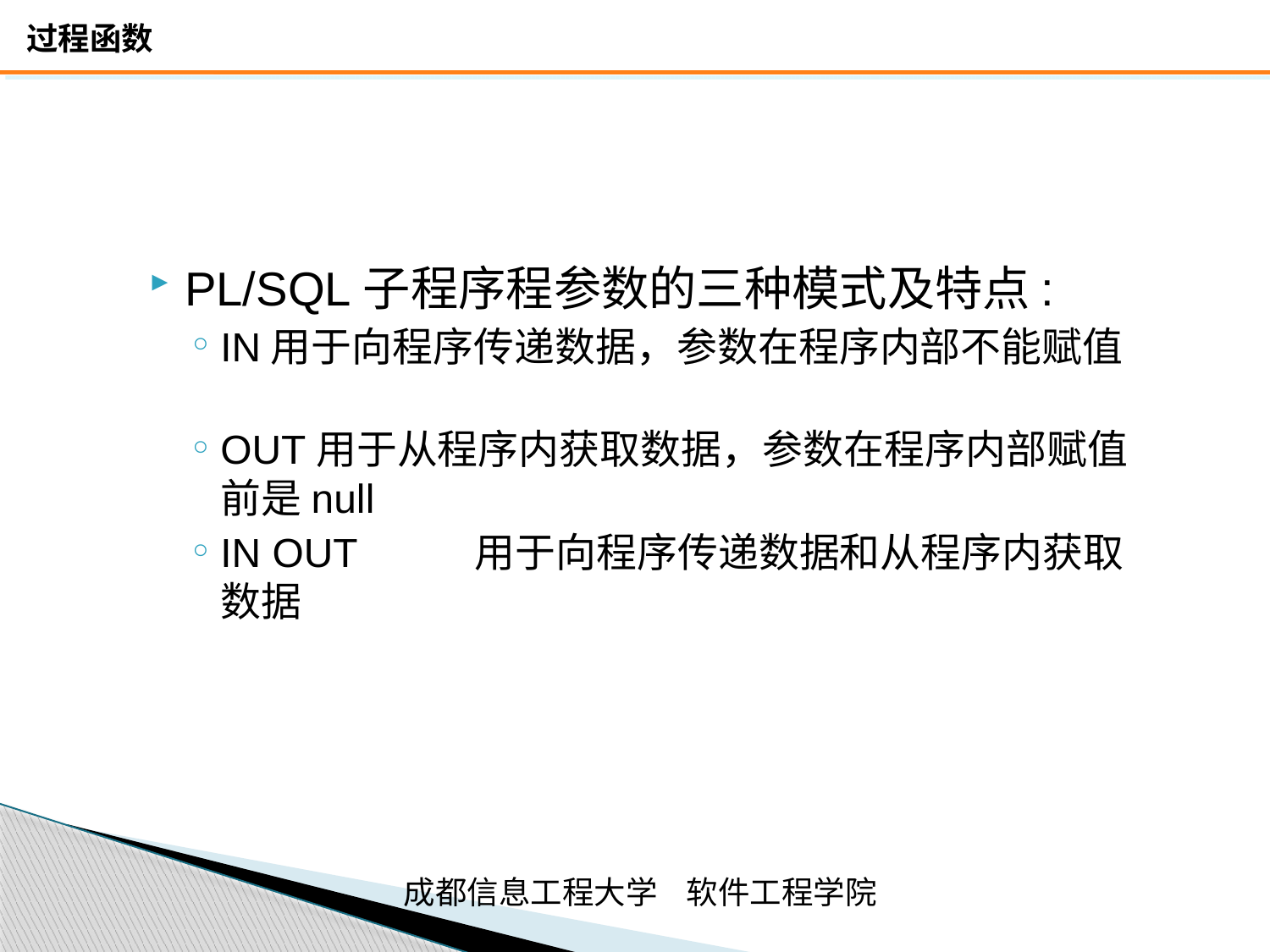

#
PL/SQL子程序程参数的三种模式及特点:
IN用于向程序传递数据，参数在程序内部不能赋值
OUT用于从程序内获取数据，参数在程序内部赋值前是null
IN OUT	用于向程序传递数据和从程序内获取数据